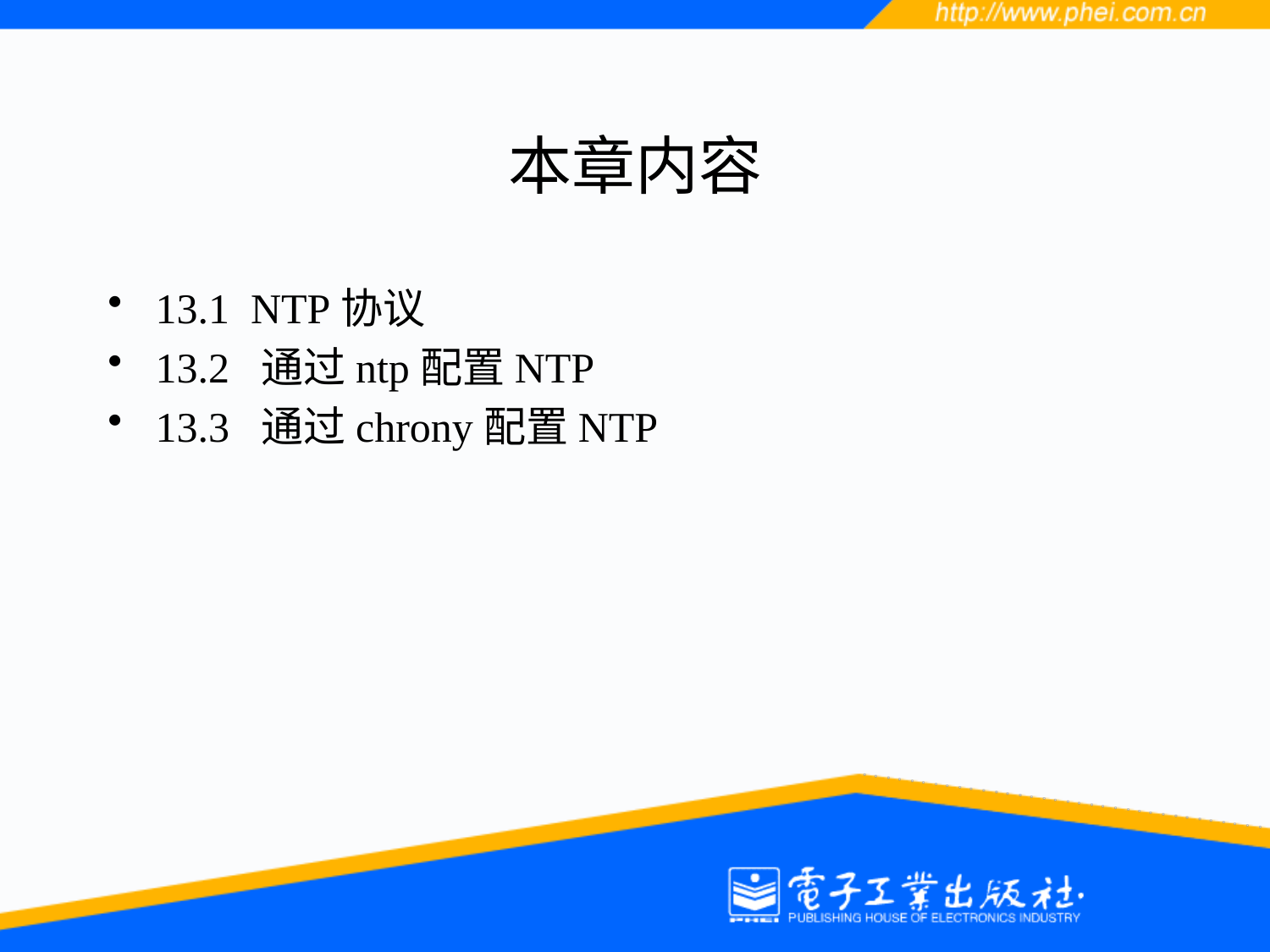

# 本章内容
13.1  NTP协议
13.2  通过ntp配置NTP
13.3  通过chrony配置NTP